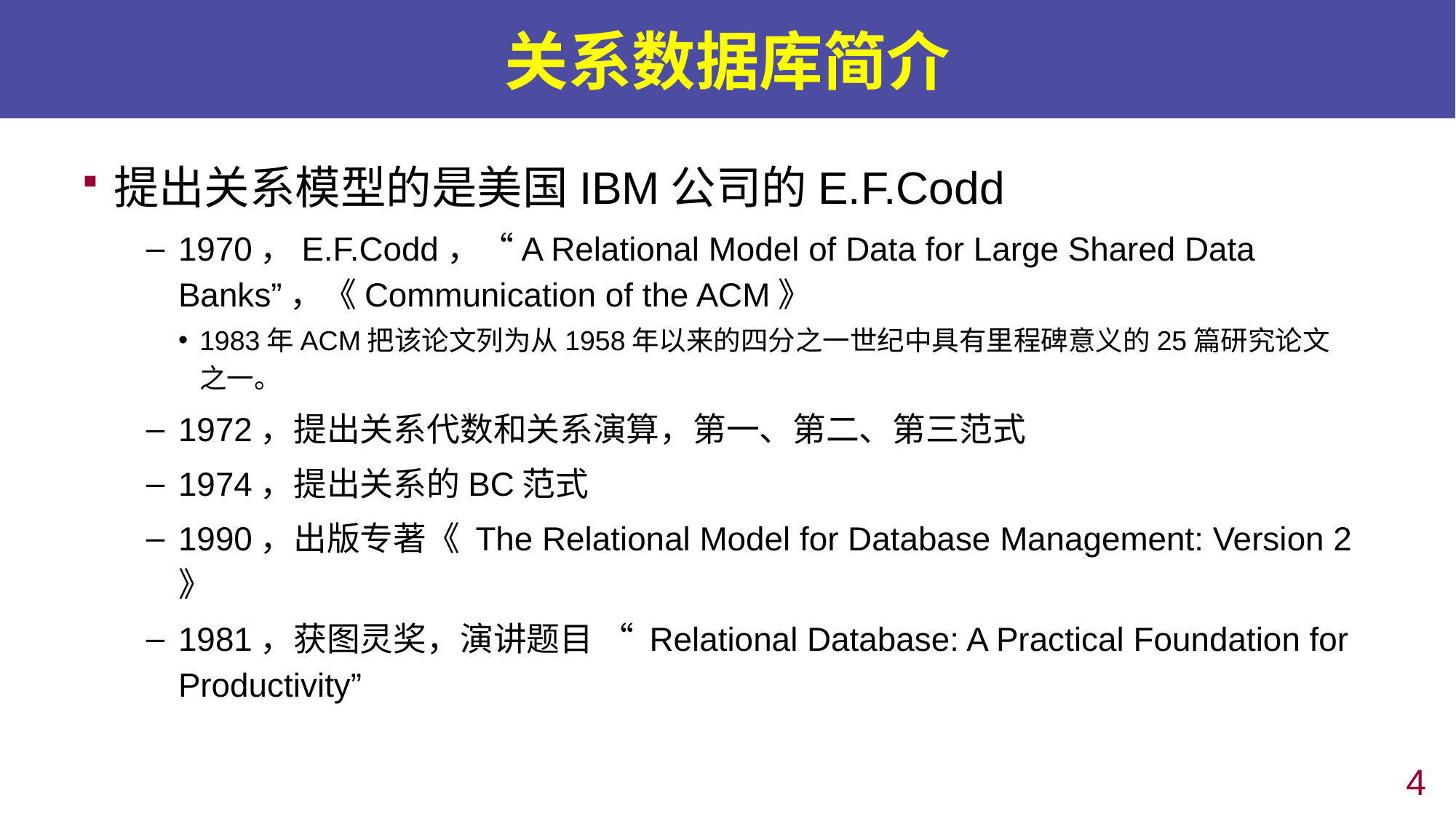

# 关系数据库简介
提出关系模型的是美国IBM公司的E.F.Codd
1970，E.F.Codd，“A Relational Model of Data for Large Shared Data Banks”，《Communication of the ACM》
1983年ACM把该论文列为从1958年以来的四分之一世纪中具有里程碑意义的25篇研究论文之一。
1972，提出关系代数和关系演算，第一、第二、第三范式
1974，提出关系的BC范式
1990，出版专著《 The Relational Model for Database Management: Version 2 》
1981，获图灵奖，演讲题目 “ Relational Database: A Practical Foundation for Productivity”
4